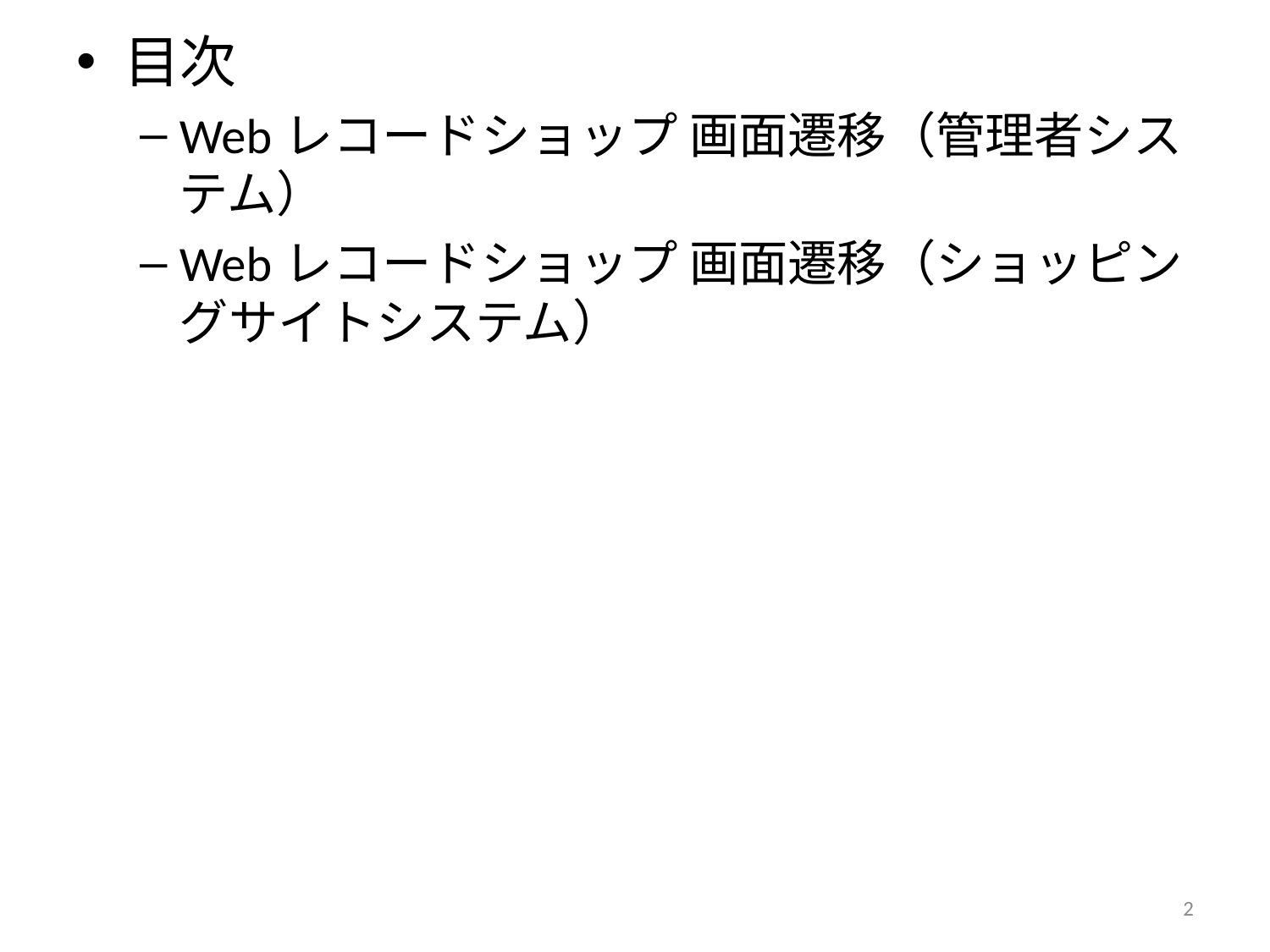

目次
Webレコードショップ 画面遷移（管理者システム）
Webレコードショップ 画面遷移（ショッピングサイトシステム）
2